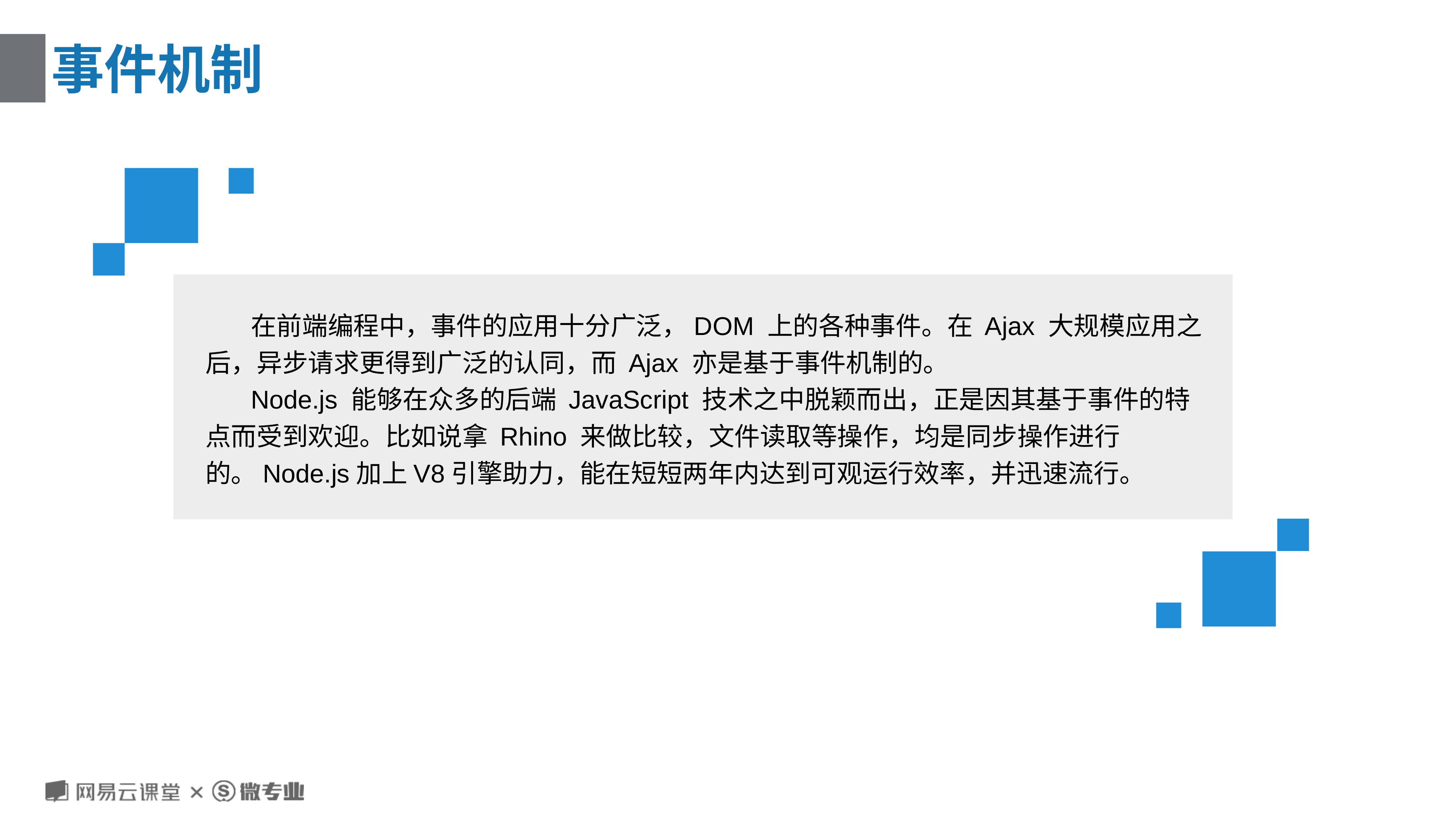

# 事件机制

在前端编程中，事件的应用十分广泛，DOM 上的各种事件。在 Ajax 大规模应用之后，异步请求更得到广泛的认同，而 Ajax 亦是基于事件机制的。
Node.js 能够在众多的后端 JavaScript 技术之中脱颖而出，正是因其基于事件的特点而受到欢迎。比如说拿 Rhino 来做比较，文件读取等操作，均是同步操作进行的。Node.js加上V8引擎助力，能在短短两年内达到可观运行效率，并迅速流行。